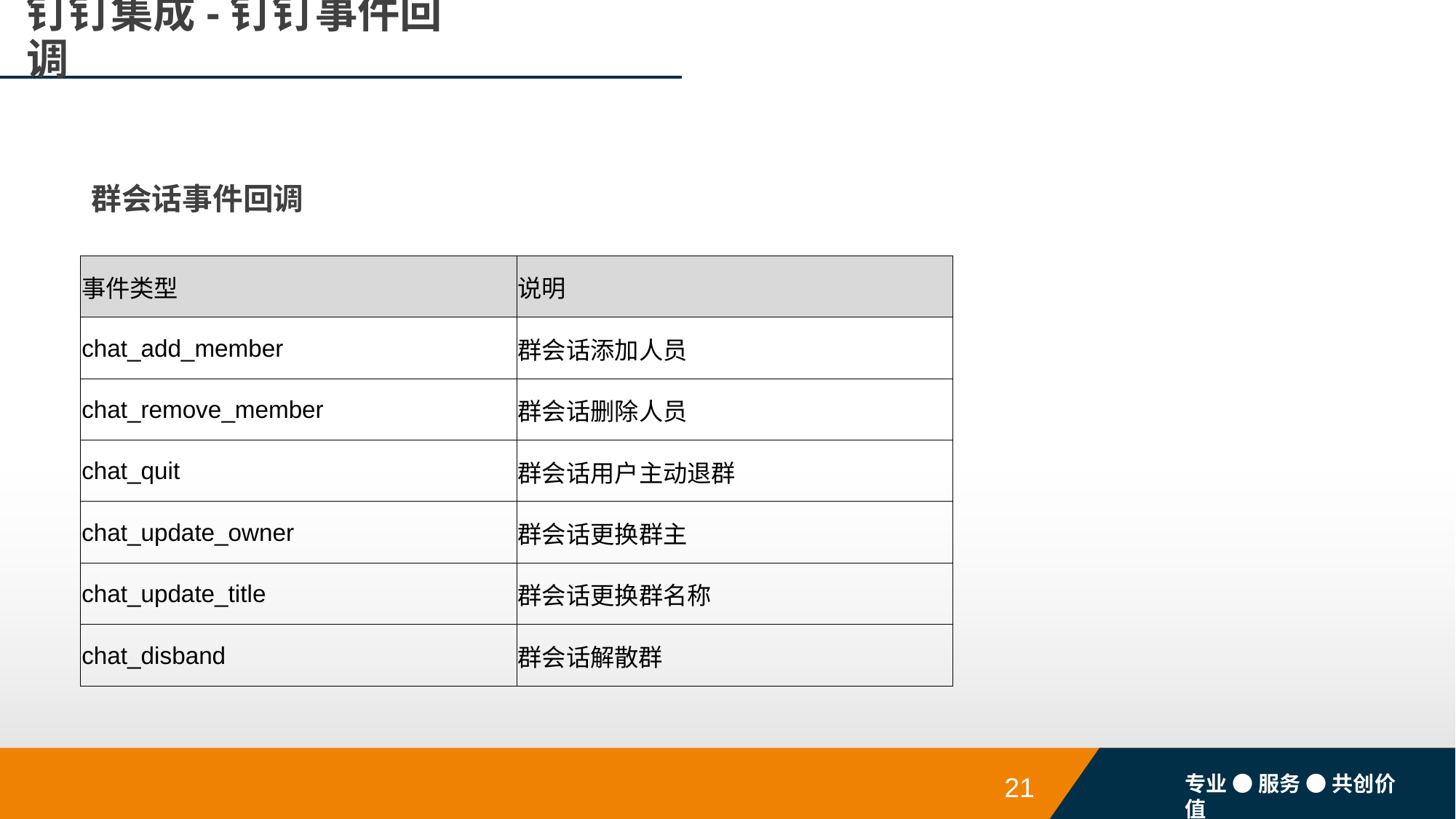

# 钉钉集成-钉钉事件回调
群会话事件回调
| 事件类型 | 说明 |
| --- | --- |
| chat\_add\_member | 群会话添加人员 |
| chat\_remove\_member | 群会话删除人员 |
| chat\_quit | 群会话用户主动退群 |
| chat\_update\_owner | 群会话更换群主 |
| chat\_update\_title | 群会话更换群名称 |
| chat\_disband | 群会话解散群 |